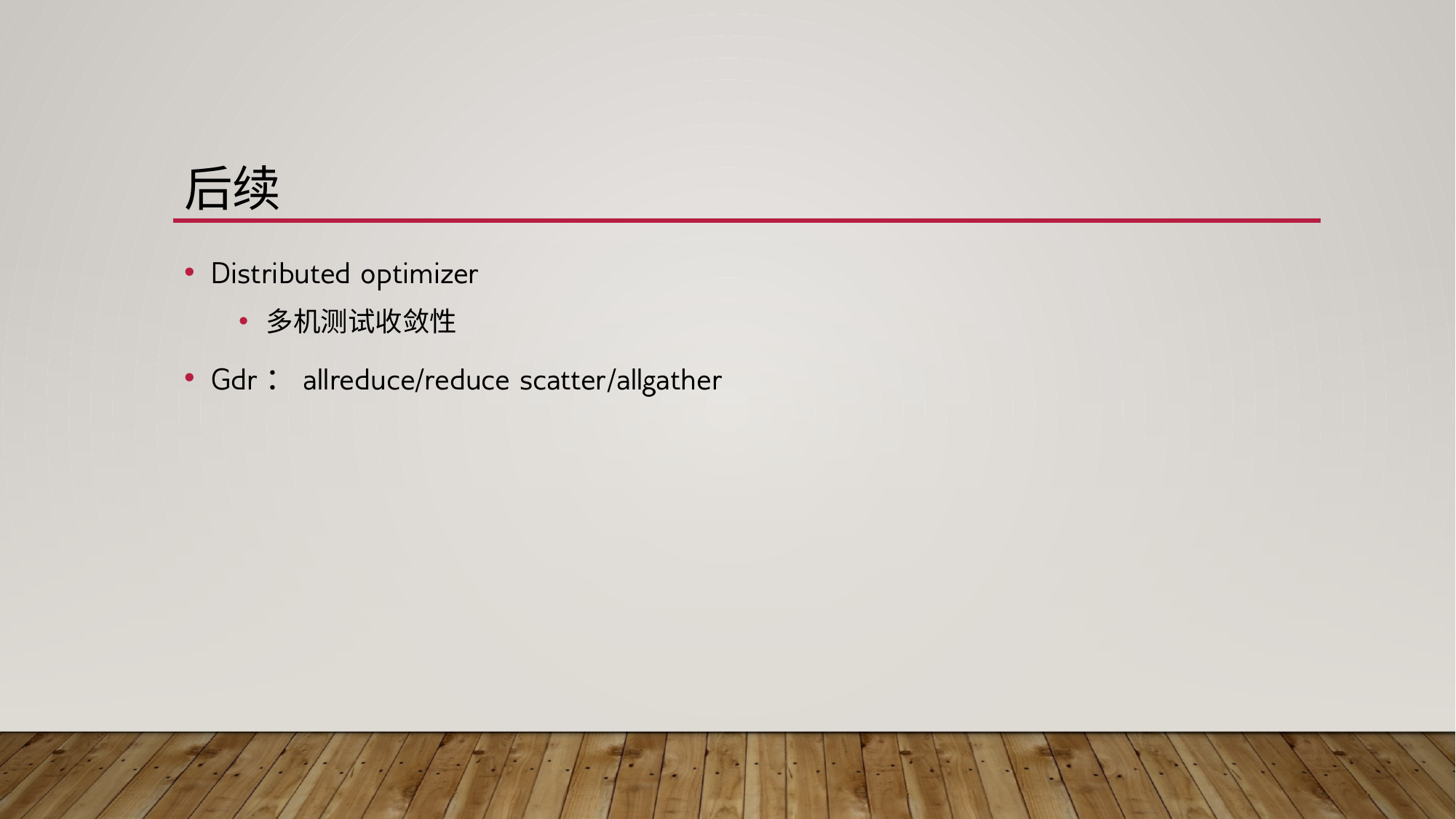

# 后续
Distributed optimizer
多机测试收敛性
Gdr：allreduce/reduce scatter/allgather